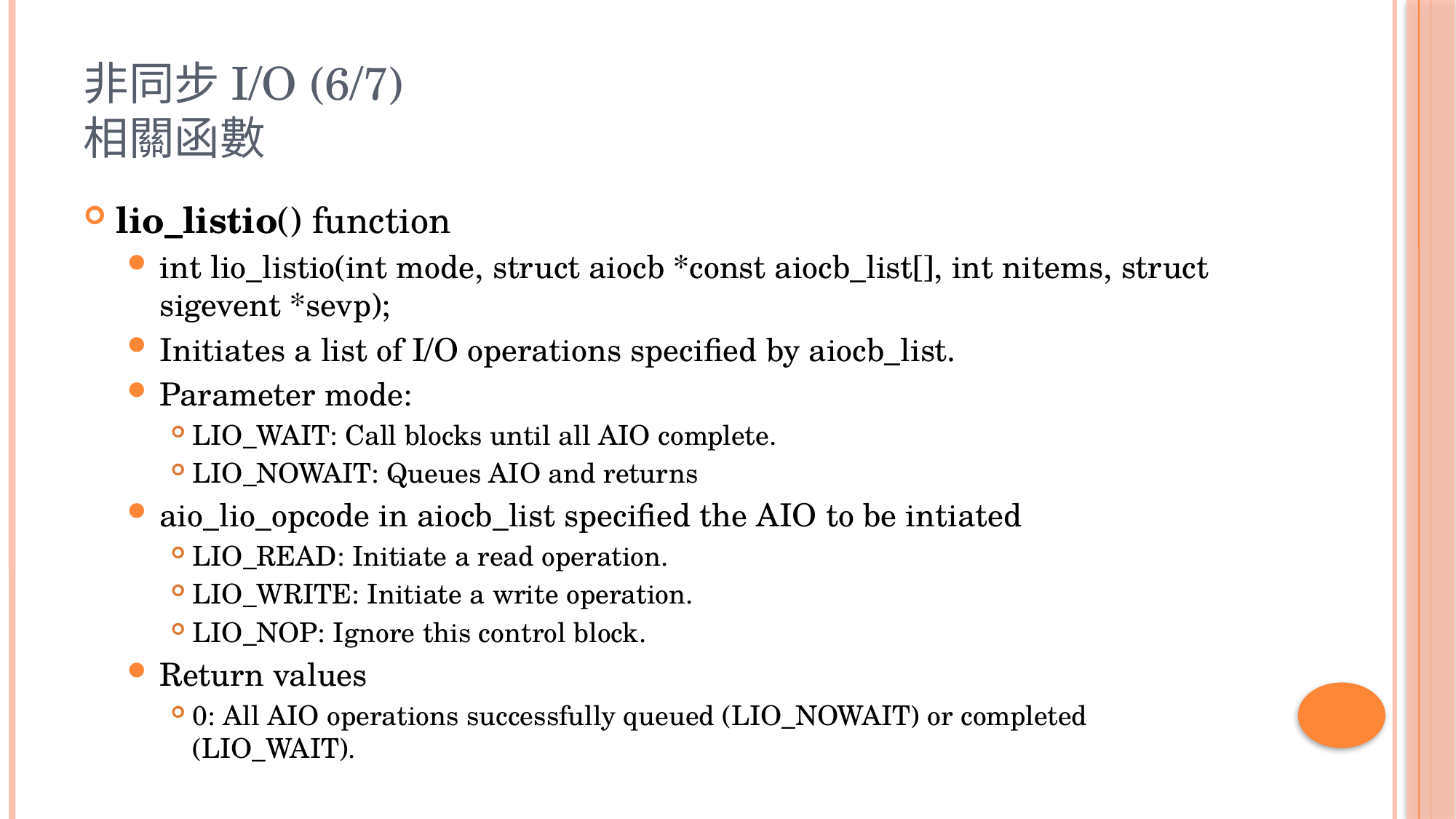

# 非同步I/O (6/7) 相關函數
lio_listio() function
int lio_listio(int mode, struct aiocb *const aiocb_list[], int nitems, struct sigevent *sevp);
Initiates a list of I/O operations specified by aiocb_list.
Parameter mode:
LIO_WAIT: Call blocks until all AIO complete.
LIO_NOWAIT: Queues AIO and returns
aio_lio_opcode in aiocb_list specified the AIO to be intiated
LIO_READ: Initiate a read operation.
LIO_WRITE: Initiate a write operation.
LIO_NOP: Ignore this control block.
Return values
0: All AIO operations successfully queued (LIO_NOWAIT) or completed (LIO_WAIT).